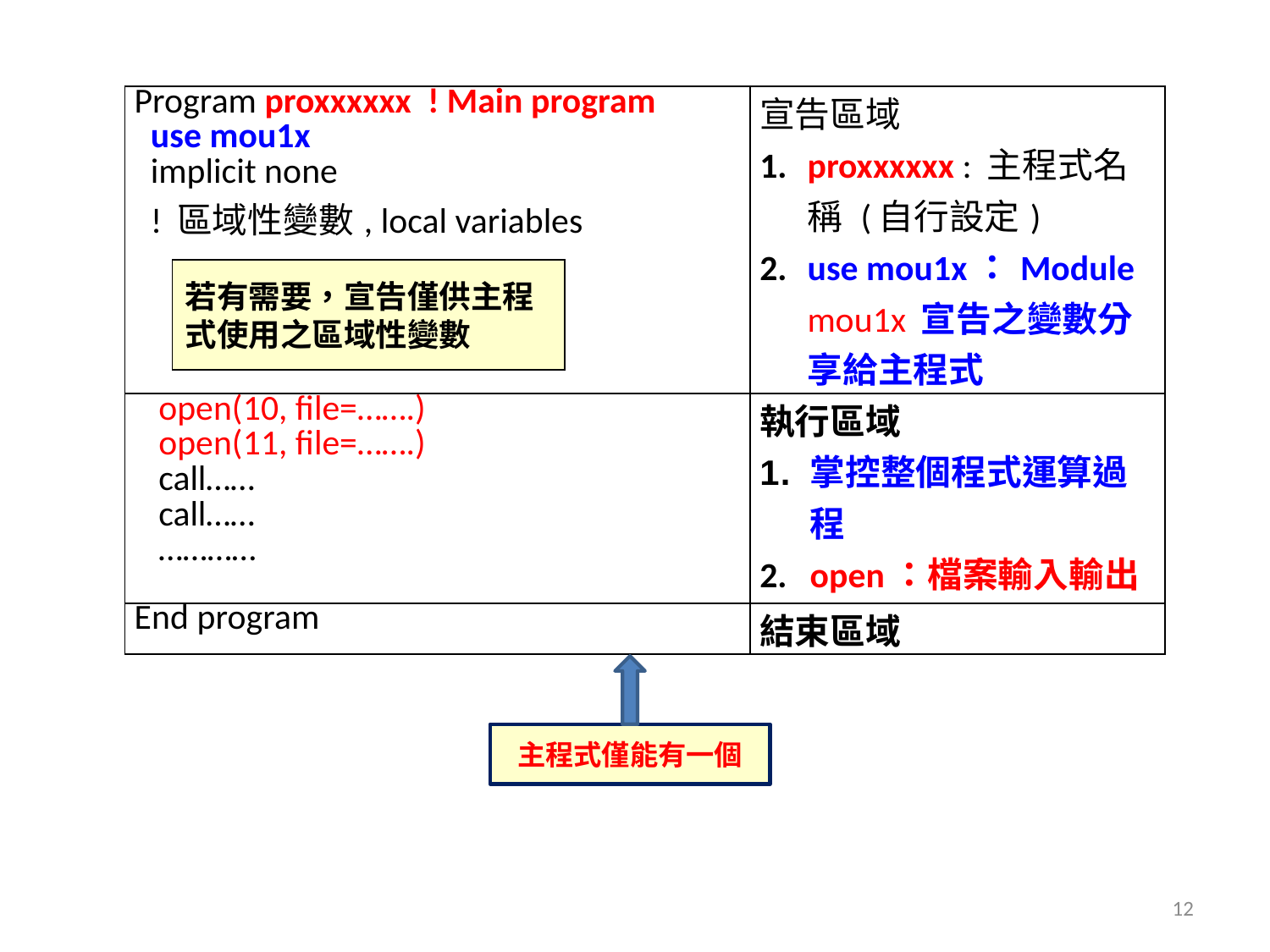

| Program proxxxxxx ! Main program use mou1x implicit none ! 區域性變數, local variables | 宣告區域 proxxxxxx : 主程式名稱 (自行設定) use mou1x：Module mou1x 宣告之變數分享給主程式 |
| --- | --- |
| open(10, file=…….) open(11, file=…….) call…… call…… ………… | 執行區域 掌控整個程式運算過程 open：檔案輸入輸出 |
| End program | 結束區域 |
若有需要，宣告僅供主程式使用之區域性變數

主程式僅能有一個
12